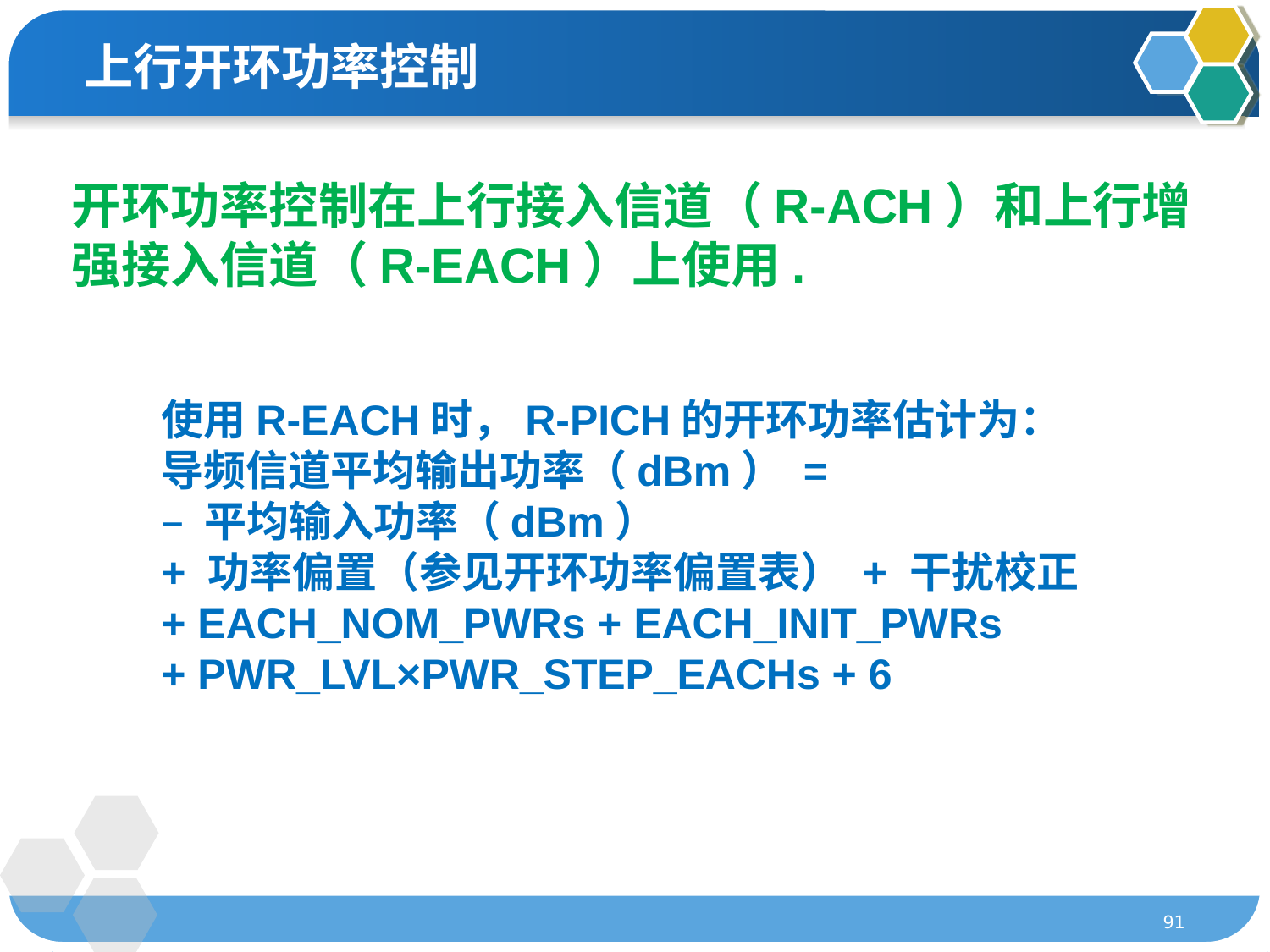

上行开环功率控制
开环功率控制在上行接入信道（R-ACH）和上行增强接入信道（R-EACH）上使用.
使用R-EACH时，R-PICH的开环功率估计为：
导频信道平均输出功率（dBm） =
– 平均输入功率（dBm）
+ 功率偏置（参见开环功率偏置表） + 干扰校正
+ EACH_NOM_PWRs + EACH_INIT_PWRs
+ PWR_LVL×PWR_STEP_EACHs + 6